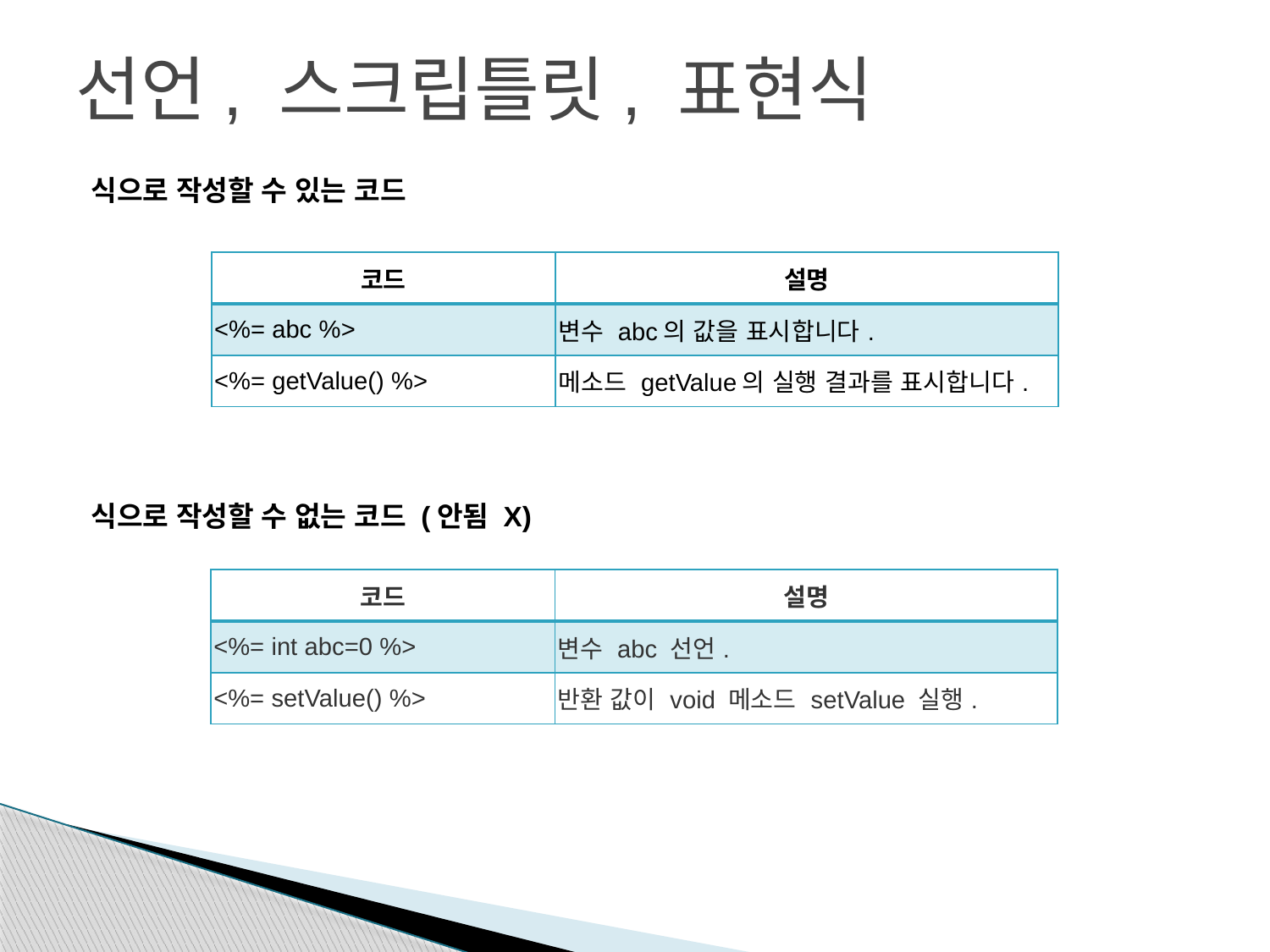

# 선언, 스크립틀릿, 표현식
식으로 작성할 수 있는 코드

식으로 작성할 수 없는 코드 (안됨 X)

| 코드 | 설명 |
| --- | --- |
| <%= abc %> | 변수 abc의 값을 표시합니다. |
| <%= getValue() %> | 메소드 getValue의 실행 결과를 표시합니다. |
| 코드 | 설명 |
| --- | --- |
| <%= int abc=0 %> | 변수 abc 선언. |
| <%= setValue() %> | 반환 값이 void 메소드 setValue 실행. |